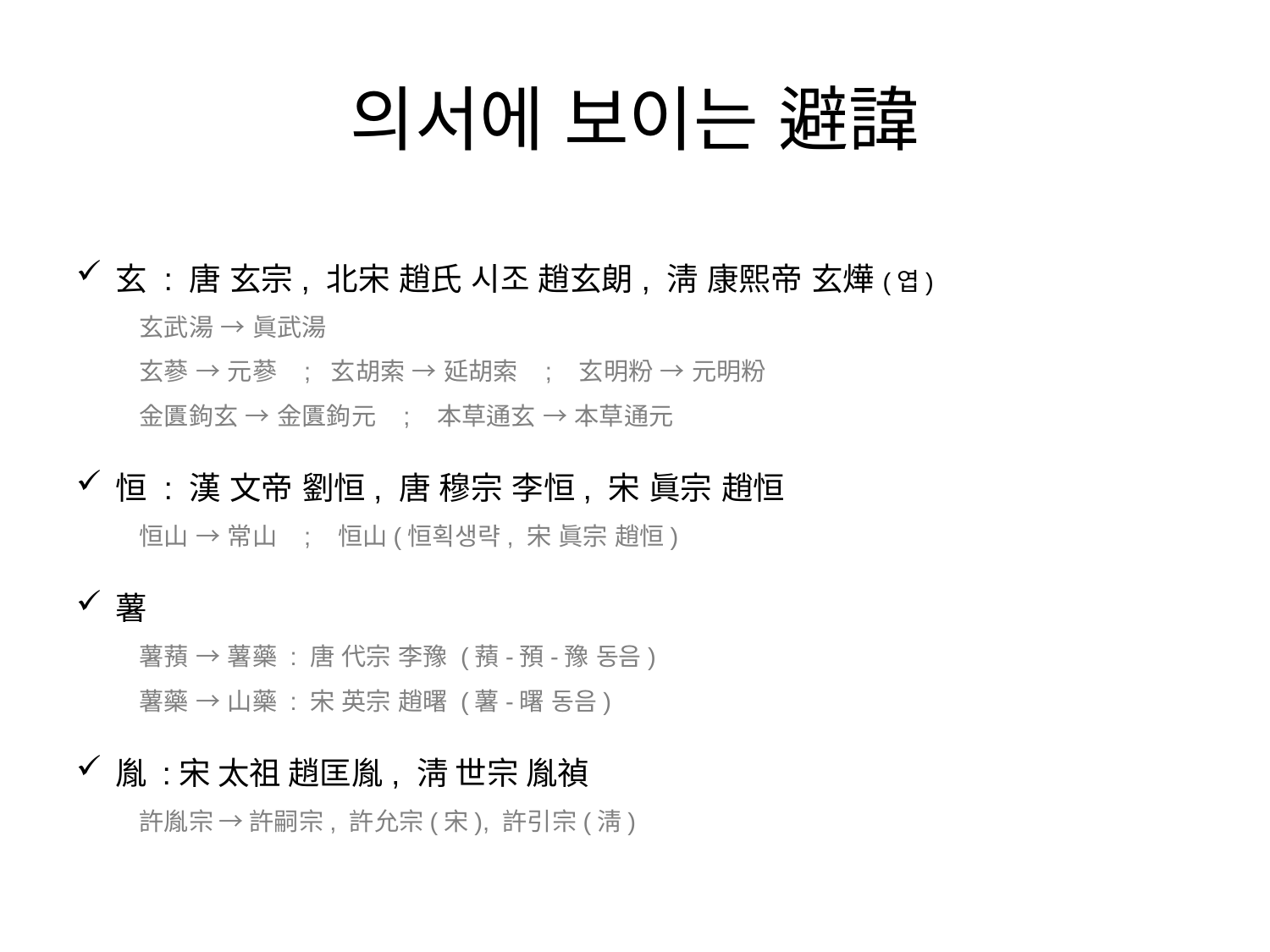

의서에 보이는 避諱
玄 : 唐 玄宗, 北宋 趙氏 시조 趙玄朗, 淸 康熙帝 玄燁(엽)
玄武湯 → 眞武湯
玄蔘 → 元蔘   ;  玄胡索 → 延胡索   ;   玄明粉 → 元明粉
金匱鉤玄 → 金匱鉤元   ;   本草通玄 → 本草通元

恒 : 漢 文帝 劉恒, 唐 穆宗 李恒, 宋 眞宗 趙恒
恒山 → 常山   ;   恒山(恒획생략, 宋 眞宗 趙恒)

薯
薯蕷 → 薯藥 : 唐 代宗 李豫 (蕷-預-豫 동음)
薯藥 → 山藥 : 宋 英宗 趙曙 (薯-曙 동음)

胤 :宋 太祖 趙匡胤, 淸 世宗 胤禎
許胤宗 → 許嗣宗, 許允宗(宋), 許引宗(淸)